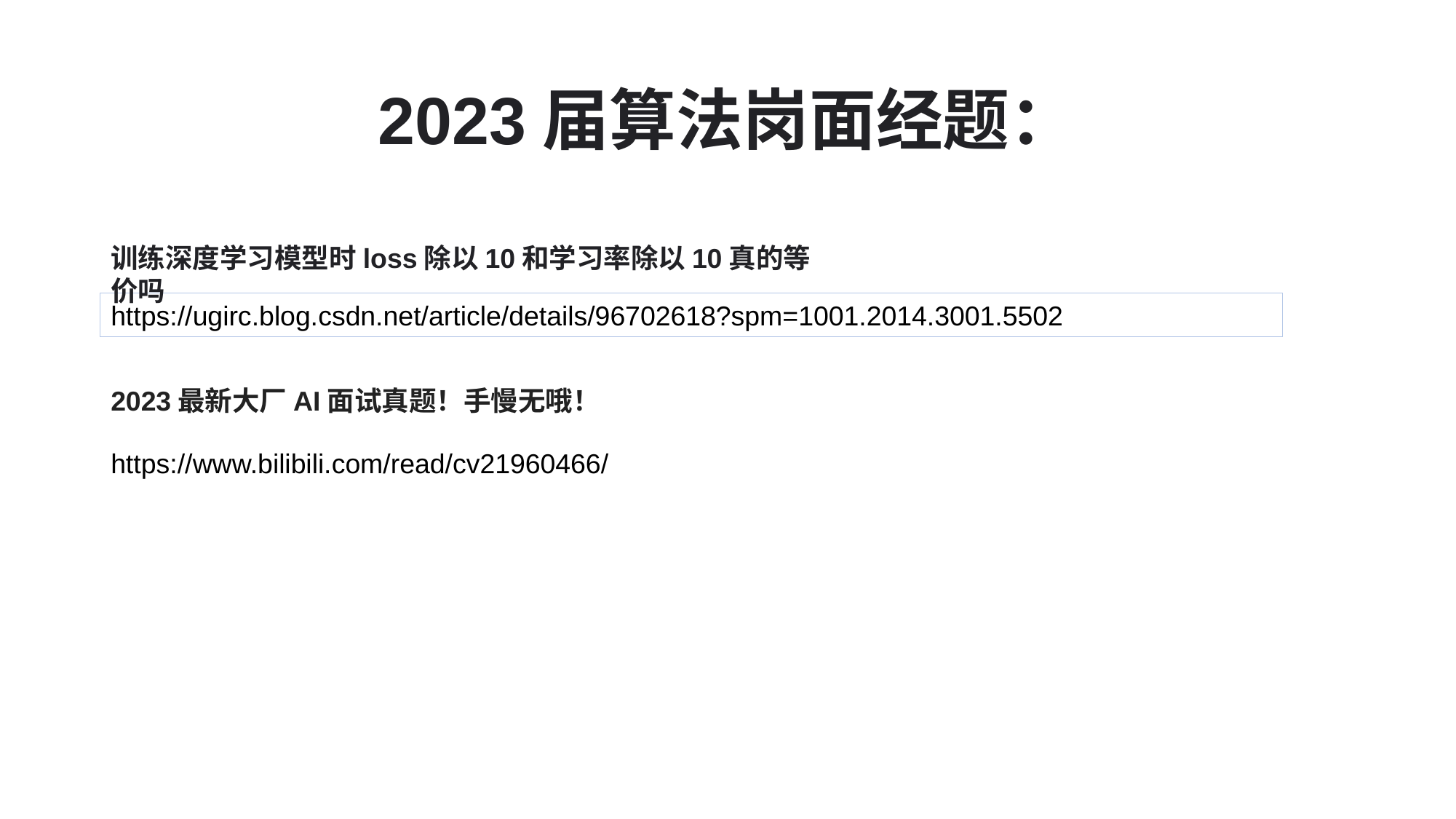

# 2023届算法岗面经题：
训练深度学习模型时loss除以10和学习率除以10真的等价吗
https://ugirc.blog.csdn.net/article/details/96702618?spm=1001.2014.3001.5502
2023最新大厂AI面试真题！手慢无哦！
https://www.bilibili.com/read/cv21960466/